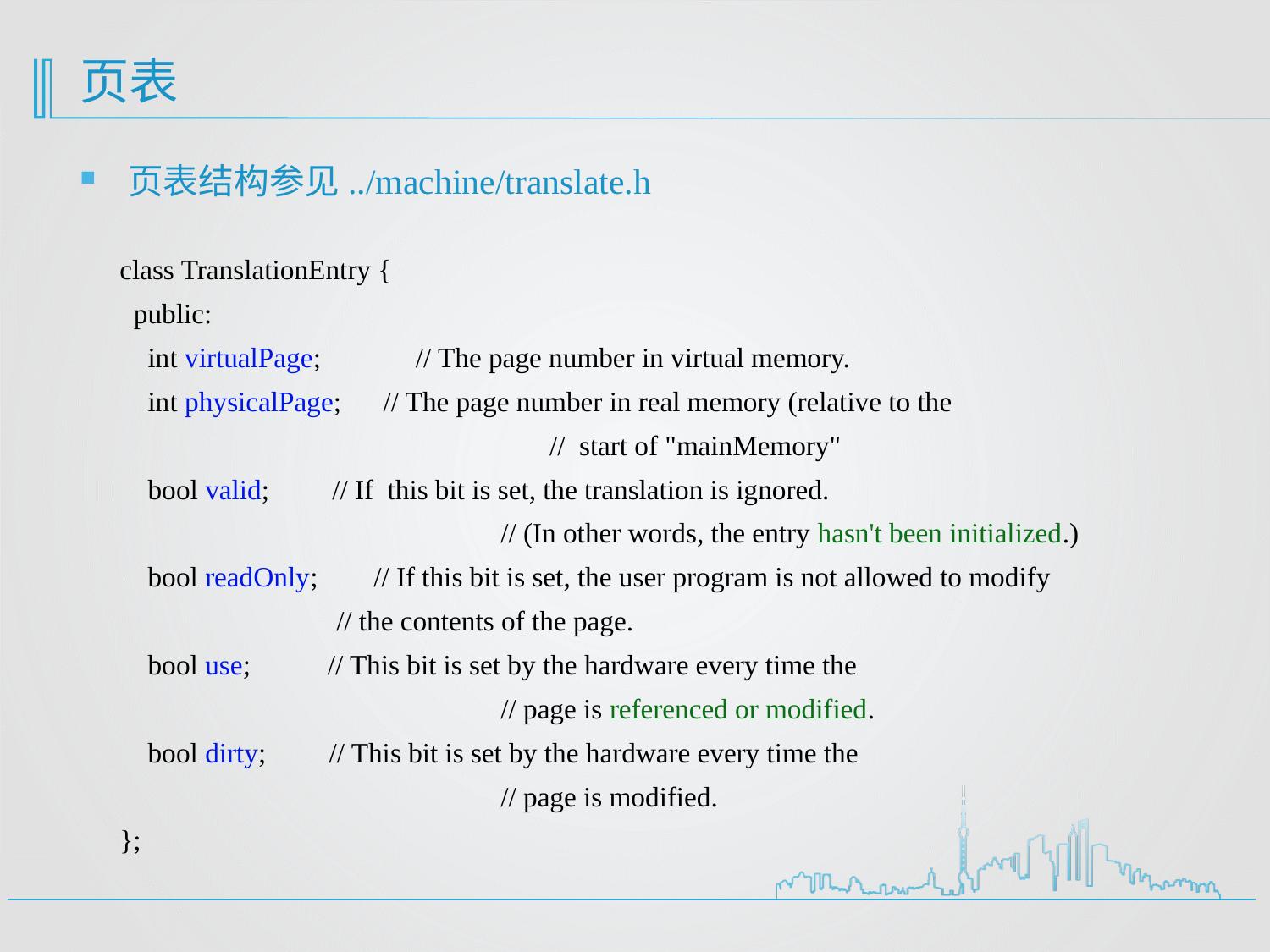

# 页表
页表结构参见../machine/translate.h

class TranslationEntry {
  public:
    int virtualPage;  	      // The page number in virtual memory.
    int physicalPage;      // The page number in real memory (relative to the
			       //  start of "mainMemory"
    bool valid;         // If  this bit is set, the translation is ignored.
			// (In other words, the entry hasn't been initialized.)
    bool readOnly;	// If this bit is set, the user program is not allowed to modify
                               // the contents of the page.
    bool use;           // This bit is set by the hardware every time the
			// page is referenced or modified.
    bool dirty;         // This bit is set by the hardware every time the
			// page is modified.
};